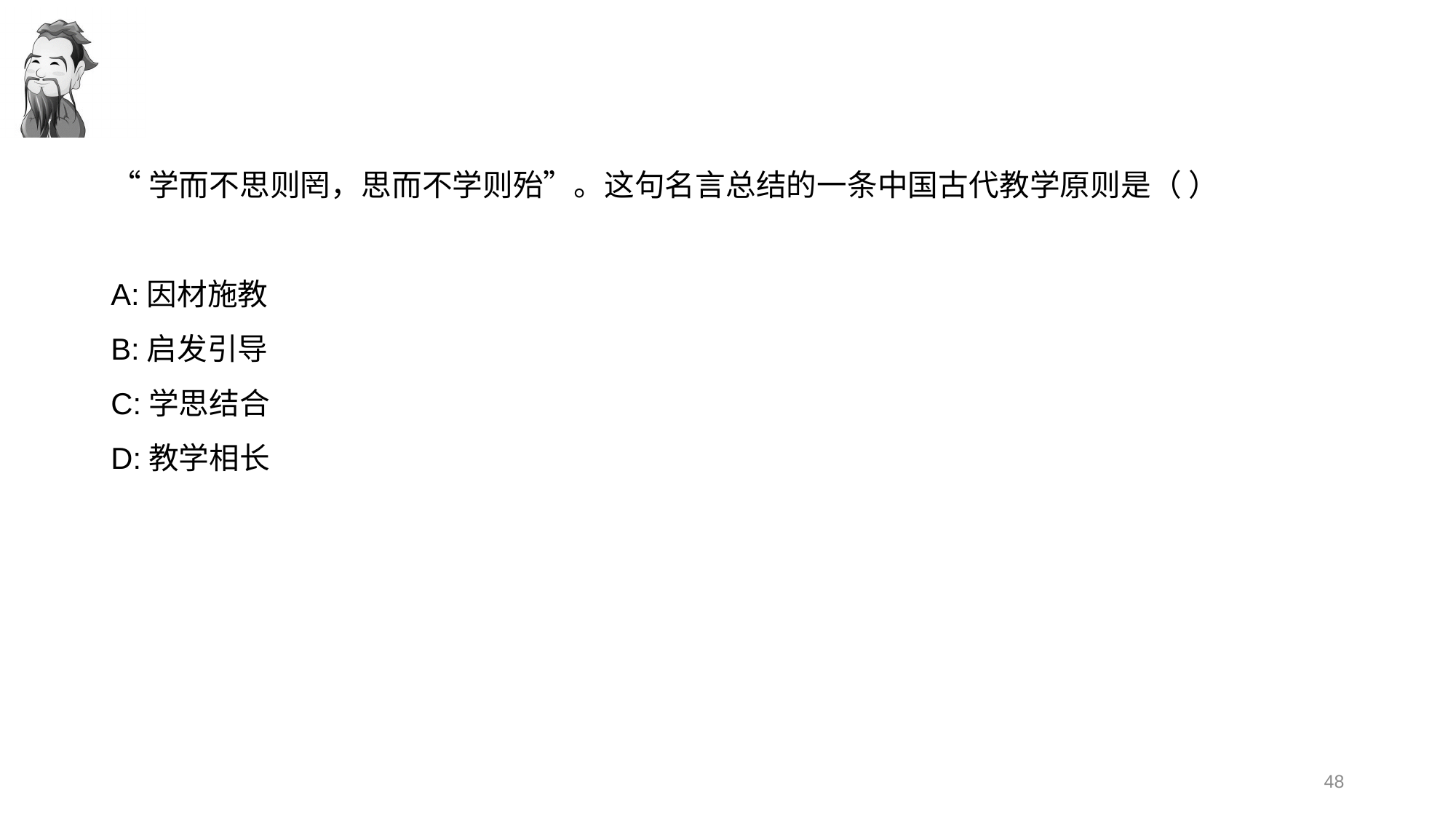

#
“学而不思则罔，思而不学则殆”。这句名言总结的一条中国古代教学原则是（ ）

A:因材施教
B:启发引导
C:学思结合
D:教学相长

48